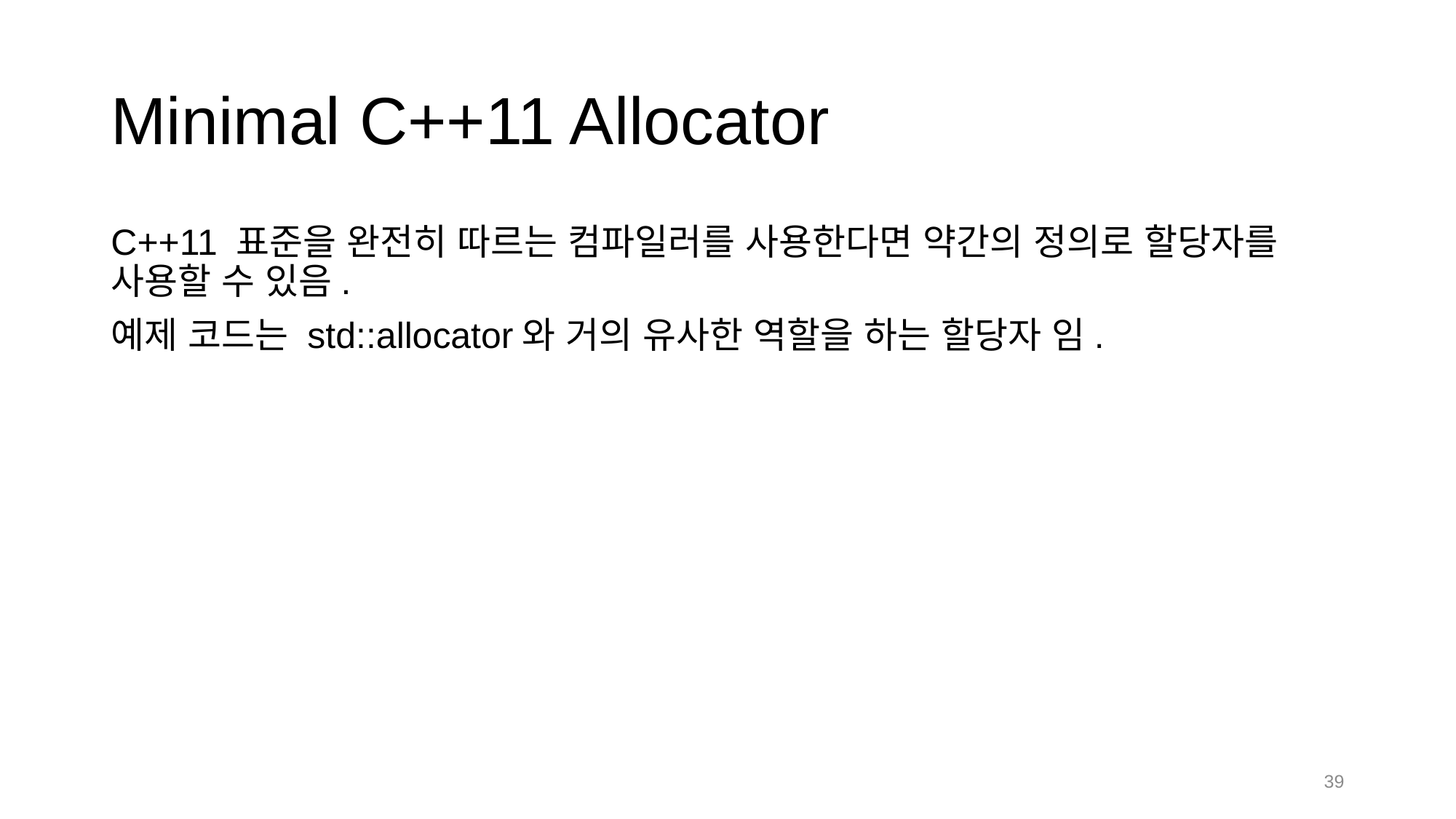

# Minimal C++11 Allocator
C++11 표준을 완전히 따르는 컴파일러를 사용한다면 약간의 정의로 할당자를
사용할 수 있음.
예제 코드는 std::allocator와 거의 유사한 역할을 하는 할당자 임.
39